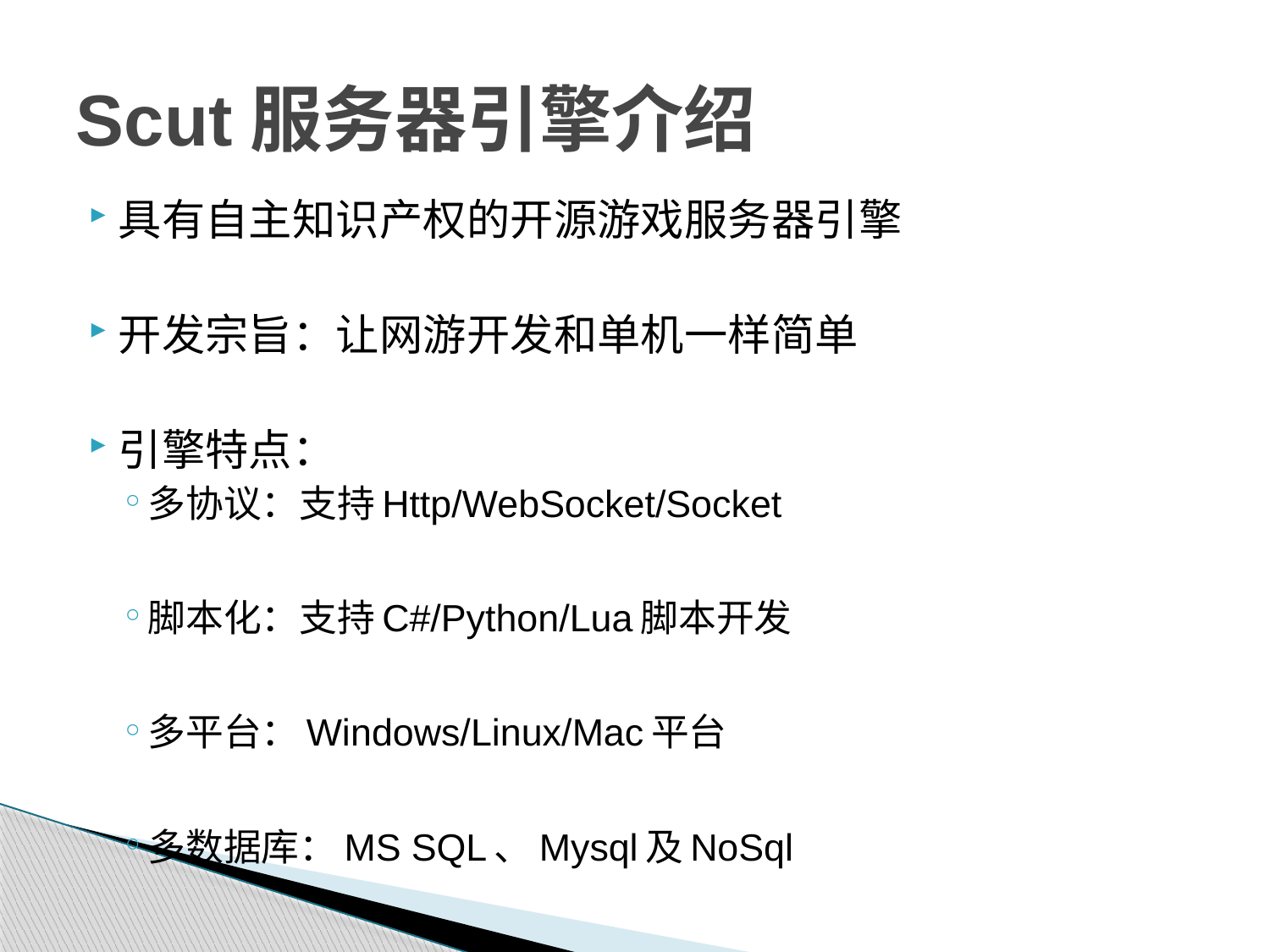

# Scut服务器引擎介绍
具有自主知识产权的开源游戏服务器引擎

开发宗旨：让网游开发和单机一样简单

引擎特点：
多协议：支持Http/WebSocket/Socket

脚本化：支持C#/Python/Lua脚本开发

多平台：Windows/Linux/Mac平台

多数据库：MS SQL、Mysql及NoSql